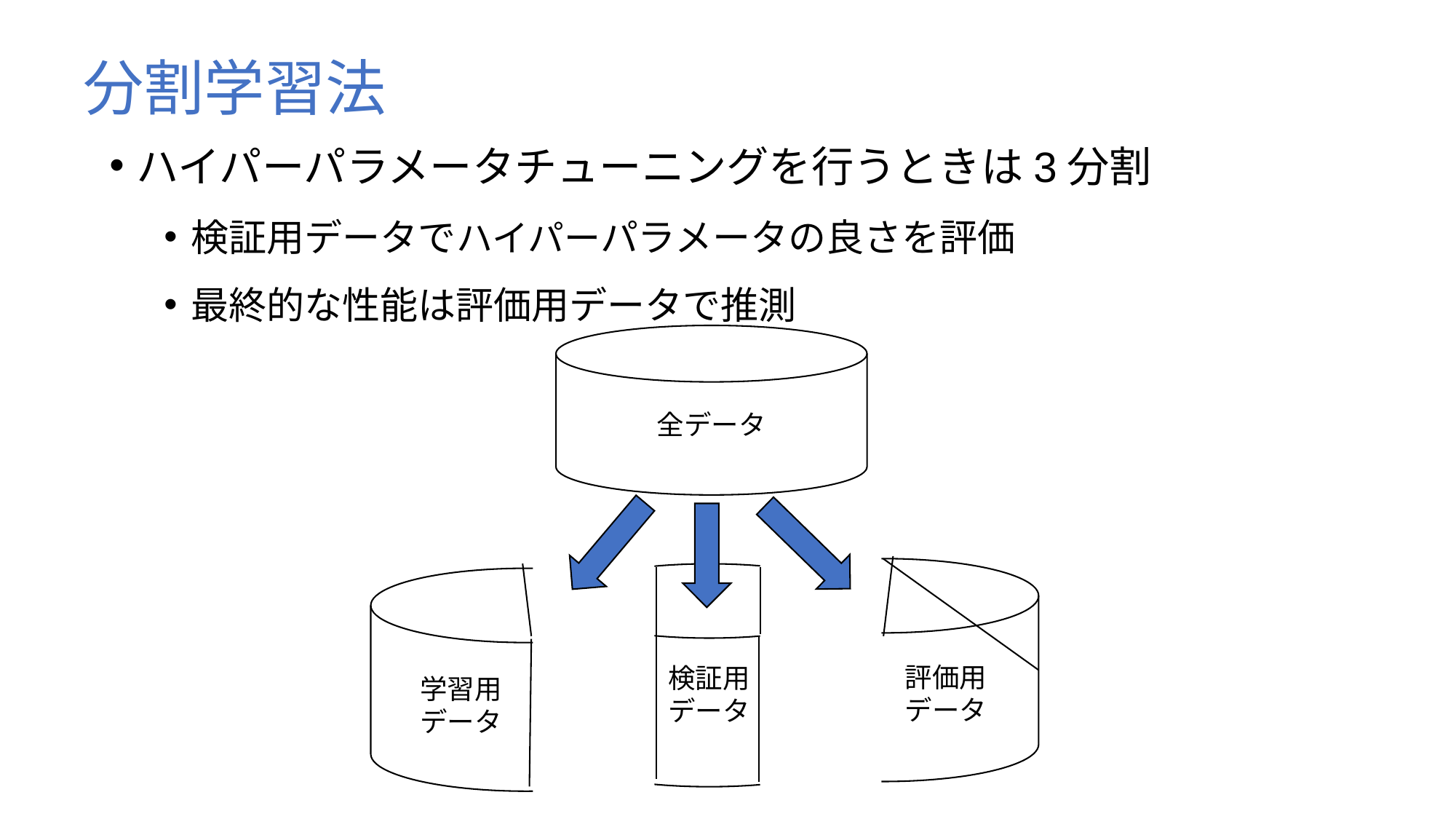

# 分割学習法
ハイパーパラメータチューニングを行うときは3分割
検証用データでハイパーパラメータの良さを評価
最終的な性能は評価用データで推測
全データ

検証用
データ

評価用
データ
学習用
データ